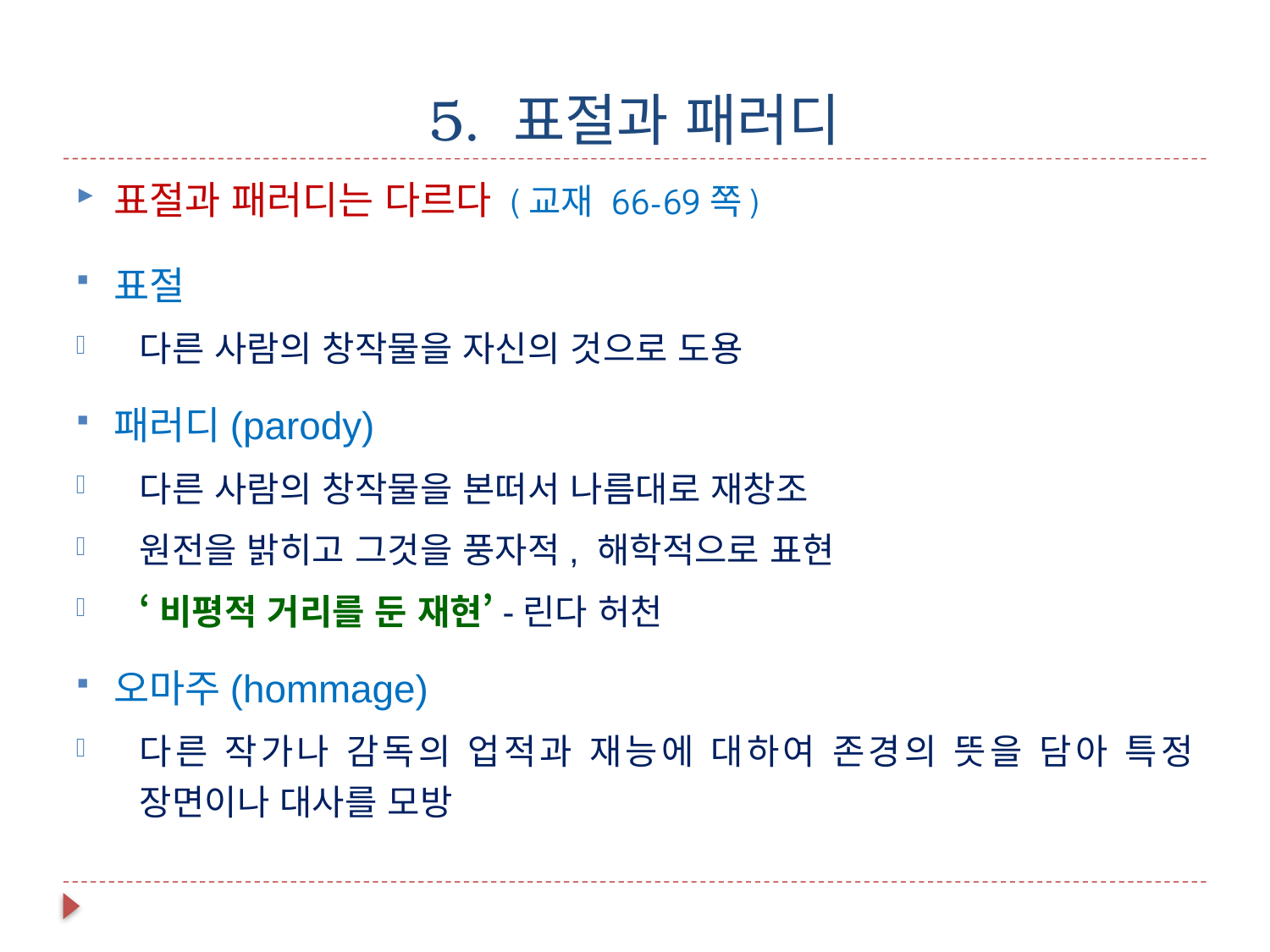

# 5. 표절과 패러디
표절과 패러디는 다르다 (교재 66-69쪽)

표절
다른 사람의 창작물을 자신의 것으로 도용

패러디(parody)
다른 사람의 창작물을 본떠서 나름대로 재창조
원전을 밝히고 그것을 풍자적, 해학적으로 표현
‘비평적 거리를 둔 재현’-린다 허천

오마주(hommage)
다른 작가나 감독의 업적과 재능에 대하여 존경의 뜻을 담아 특정 장면이나 대사를 모방